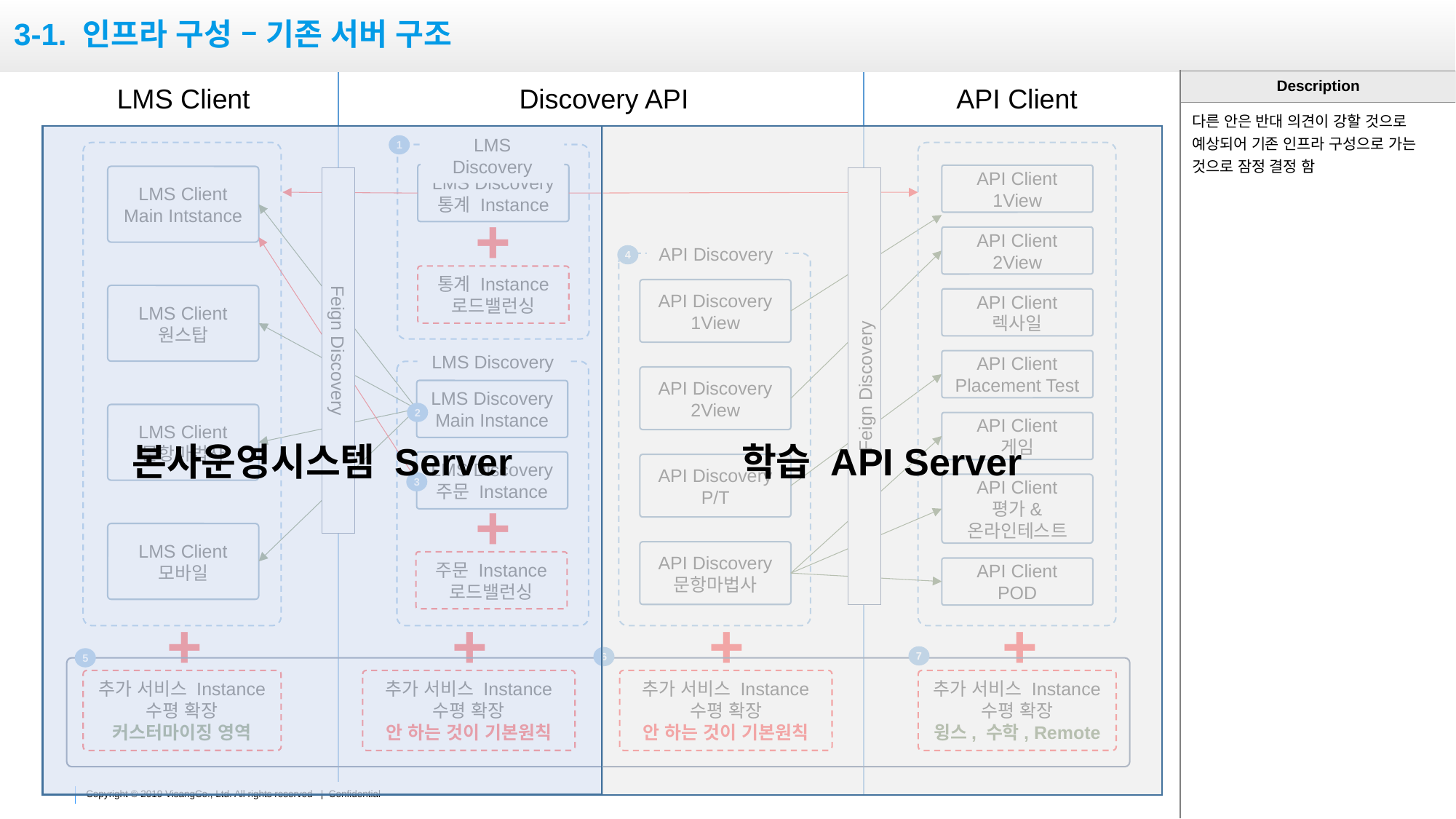

# 3-1. 인프라 구성 – 기존 서버 구조
LMS Client
Discovery API
API Client
다른 안은 반대 의견이 강할 것으로 예상되어 기존 인프라 구성으로 가는 것으로 잠정 결정 함
본사운영시스템 Server
학습 API Server
LMS Discovery
1

LMS Client
Main Intstance
LMS Client
원스탑
LMS Client
문항마법사
LMS Client
모바일

API Client
1View
API Client
2View
API Client
렉사일
API Client
Placement Test
API Client
게임
API Client
평가&
온라인테스트
API Client
POD

LMS Discovery
통계 Instance
+
API Discovery

API Discovery
1View
API Discovery
2View
API Discovery
P/T
API Discovery
문항마법사
4
통계 Instance
로드밸런싱
Feign Discovery
LMS Discovery

Feign Discovery
LMS Discovery
Main Instance
2
LMS Discovery
주문 Instance
3
+
주문 Instance
로드밸런싱
+
추가 서비스 Instance
수평 확장
커스터마이징 영역
+
추가 서비스 Instance
수평 확장
안 하는 것이 기본원칙
+
추가 서비스 Instance
수평 확장
안 하는 것이 기본원칙
+
추가 서비스 Instance
수평 확장
윙스, 수학, Remote
7
6
5